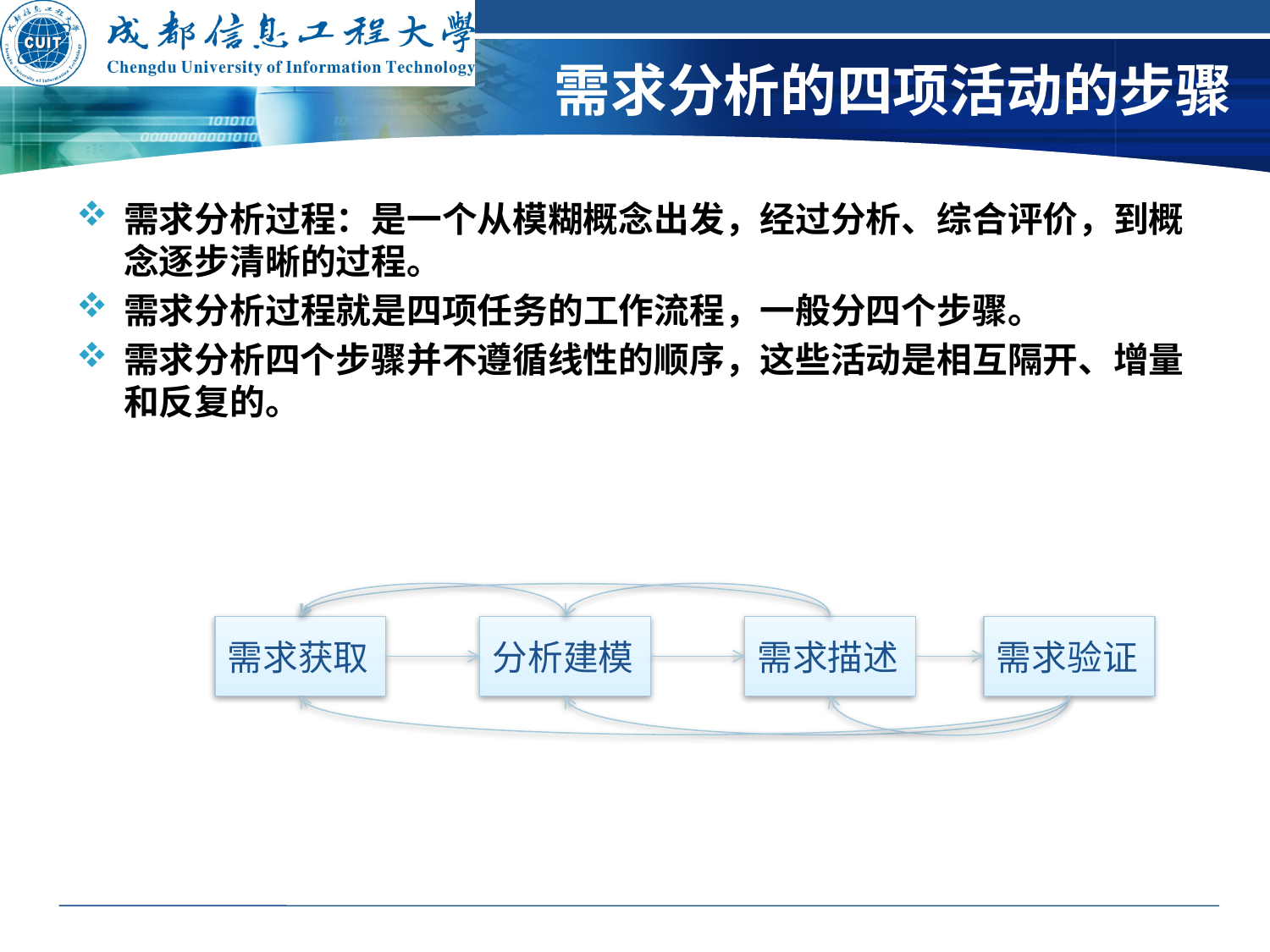

# 需求分析的四项活动的步骤
需求分析过程：是一个从模糊概念出发，经过分析、综合评价，到概念逐步清晰的过程。
需求分析过程就是四项任务的工作流程，一般分四个步骤。
需求分析四个步骤并不遵循线性的顺序，这些活动是相互隔开、增量和反复的。

需求获取
分析建模
需求描述
需求验证